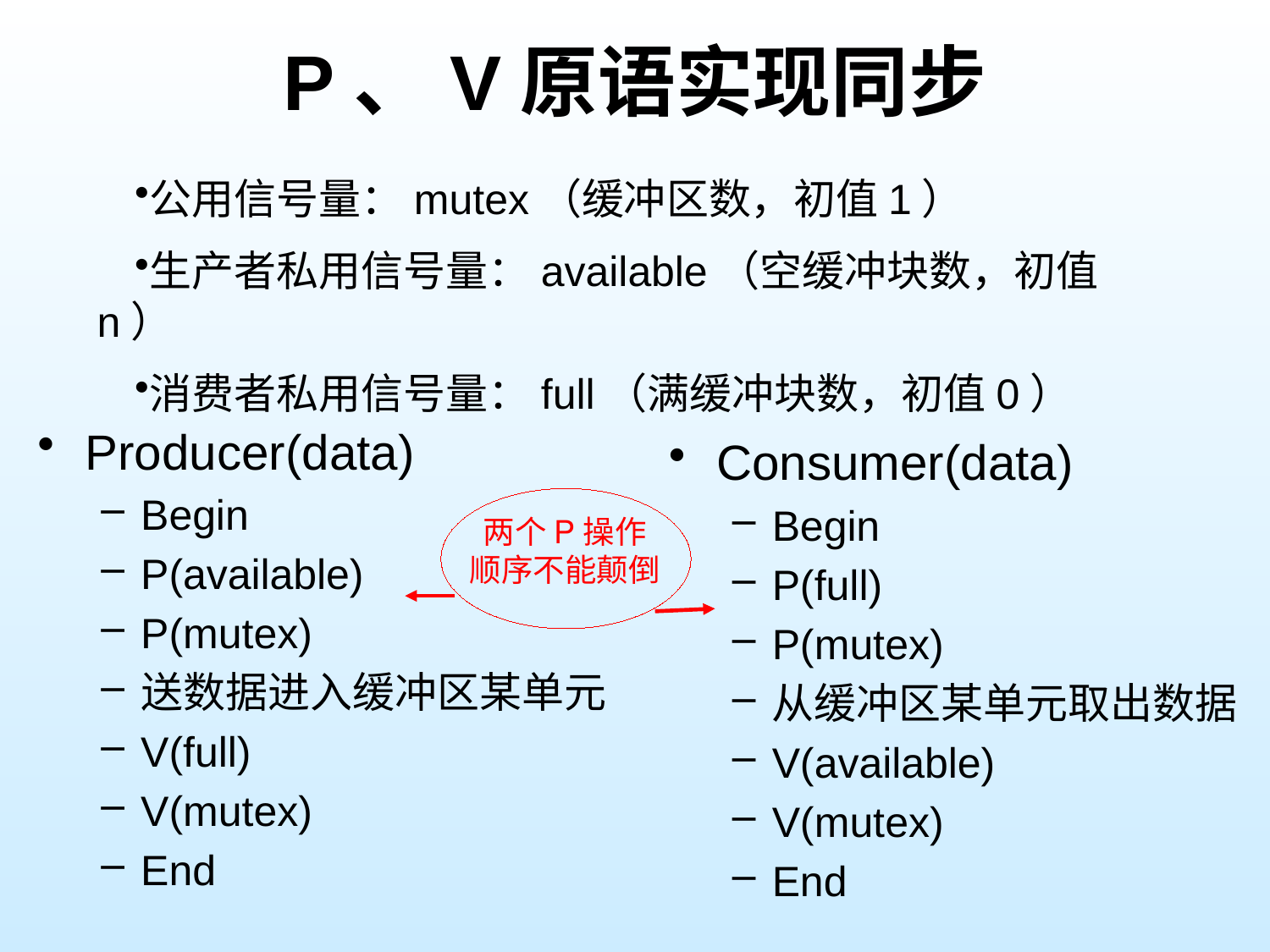

# P、V原语实现同步
公用信号量：mutex（缓冲区数，初值1）
生产者私用信号量：available（空缓冲块数，初值n）
消费者私用信号量：full（满缓冲块数，初值0）
Producer(data)
Begin
P(available)
P(mutex)
送数据进入缓冲区某单元
V(full)
V(mutex)
End

Consumer(data)
Begin
P(full)
P(mutex)
从缓冲区某单元取出数据
V(available)
V(mutex)
End

两个P操作
顺序不能颠倒